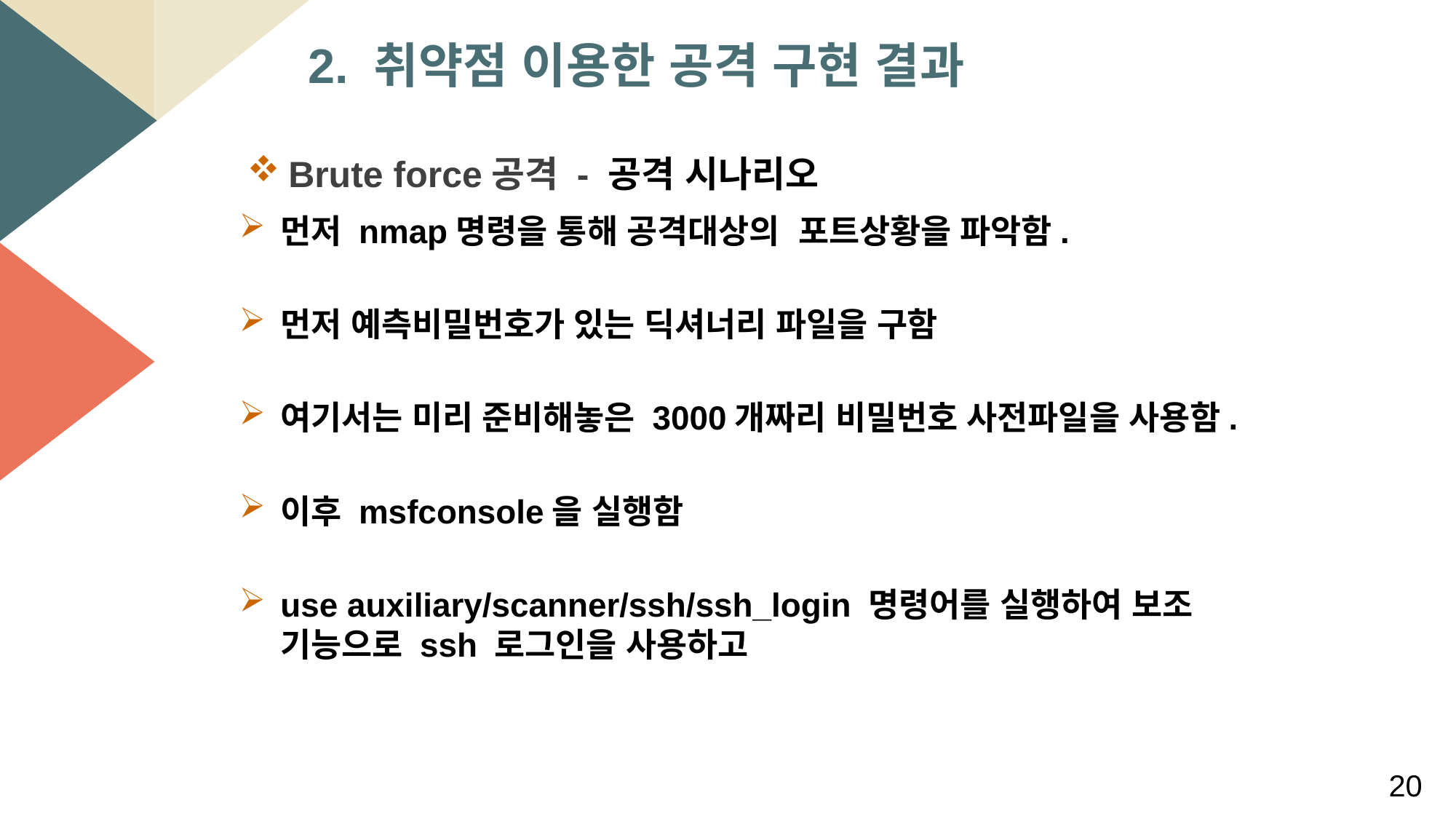

2. 취약점 이용한 공격 구현 결과
Brute force공격 - 공격 시나리오

먼저 nmap명령을 통해 공격대상의  포트상황을 파악함.

먼저 예측비밀번호가 있는 딕셔너리 파일을 구함

여기서는 미리 준비해놓은 3000개짜리 비밀번호 사전파일을 사용함.

이후 msfconsole을 실행함

use auxiliary/scanner/ssh/ssh_login 명령어를 실행하여 보조 기능으로 ssh 로그인을 사용하고

20